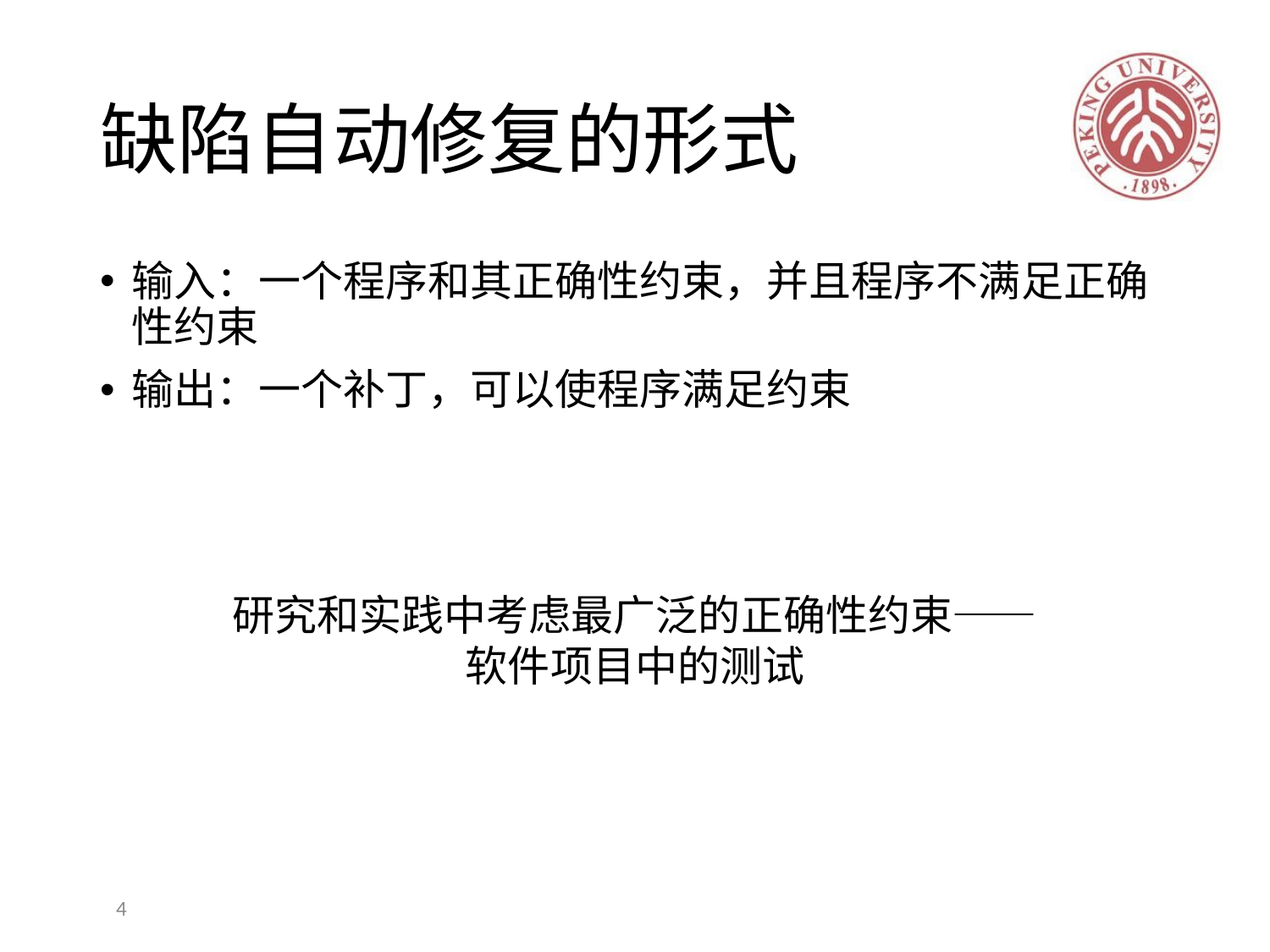

# 缺陷自动修复的形式
输入：一个程序和其正确性约束，并且程序不满足正确性约束
输出：一个补丁，可以使程序满足约束
研究和实践中考虑最广泛的正确性约束——
软件项目中的测试
4